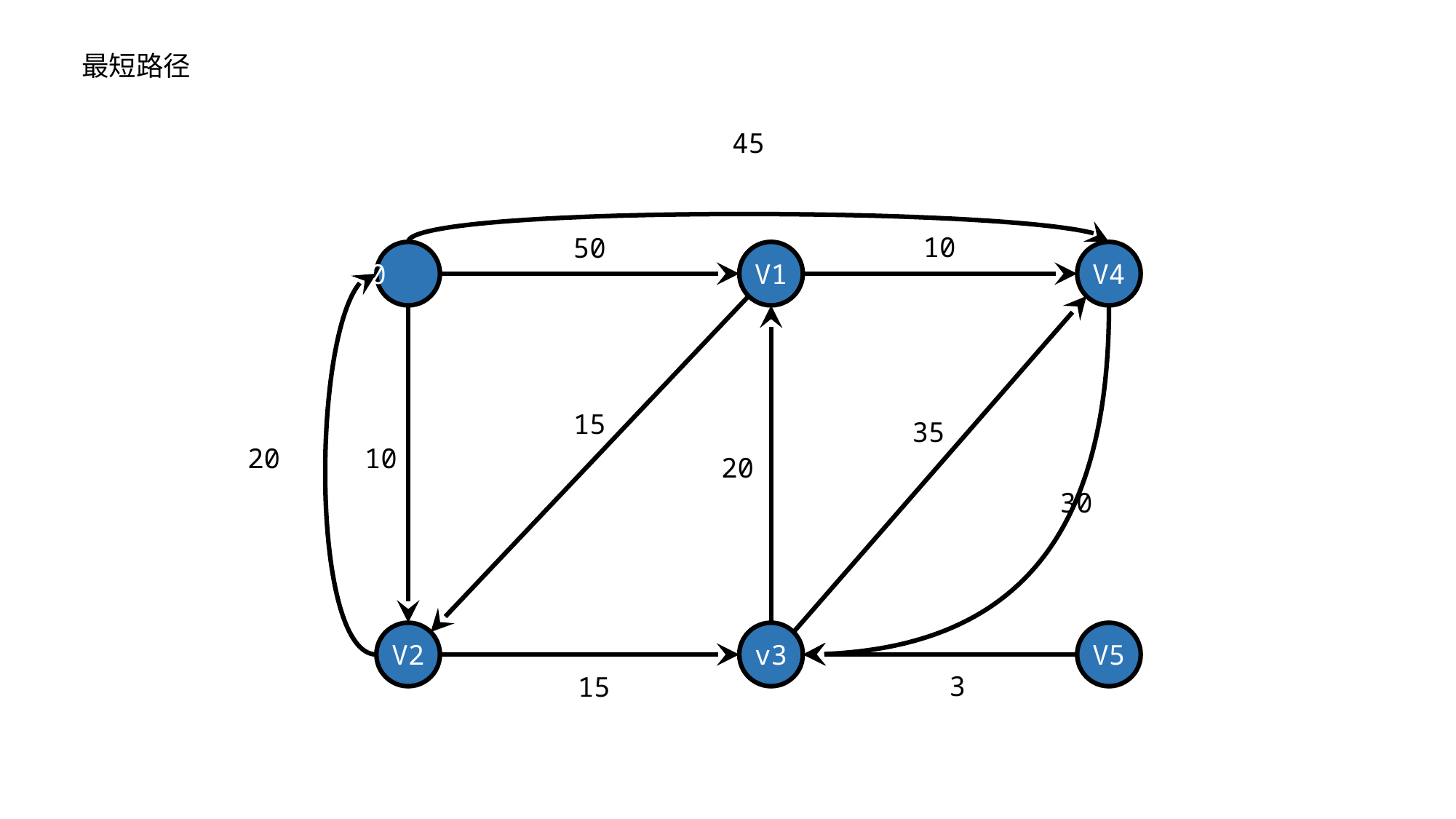

最短路径
45
10
50
V0
V1
V4
15
35
20
10
20
30
V2
v3
V5
3
15